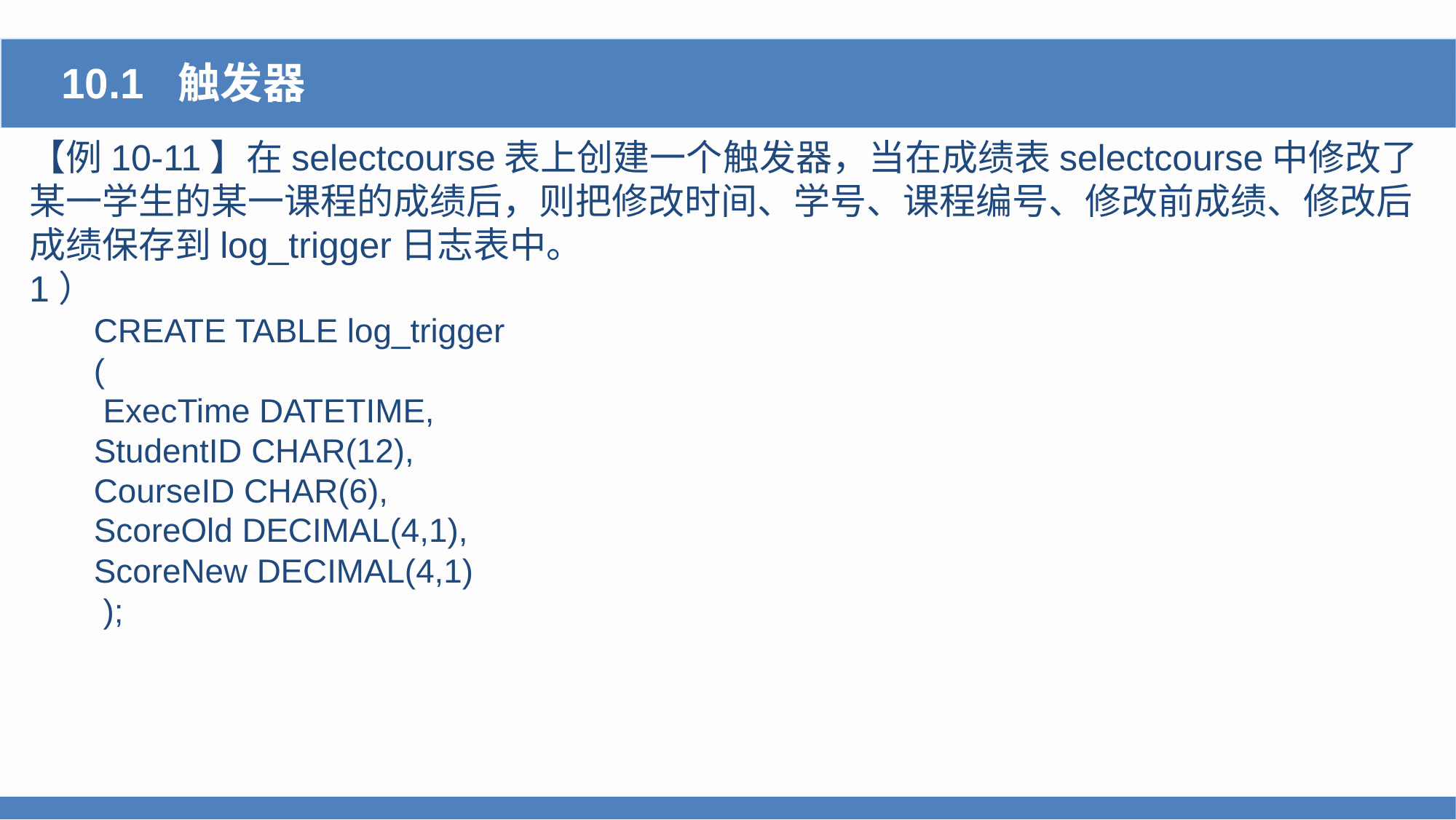

10.1  触发器
【例10-11】在selectcourse表上创建一个触发器，当在成绩表selectcourse中修改了某一学生的某一课程的成绩后，则把修改时间、学号、课程编号、修改前成绩、修改后成绩保存到log_trigger日志表中。
1）
CREATE TABLE log_trigger
(
 ExecTime DATETIME,
StudentID CHAR(12),
CourseID CHAR(6),
ScoreOld DECIMAL(4,1),
ScoreNew DECIMAL(4,1)
 );